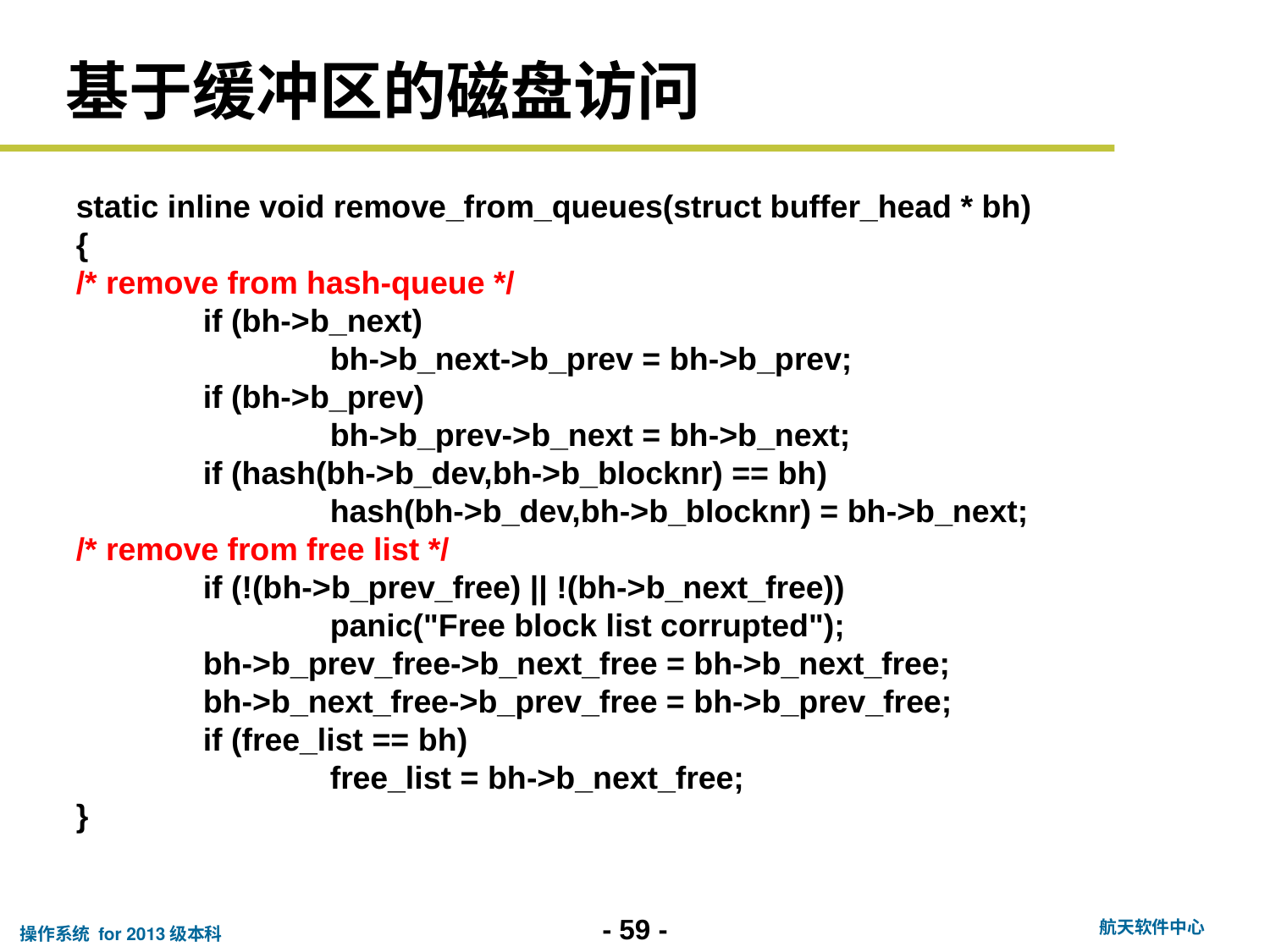

# 基于缓冲区的磁盘访问
static inline void remove_from_queues(struct buffer_head * bh)
{
/* remove from hash-queue */
	if (bh->b_next)
		bh->b_next->b_prev = bh->b_prev;
	if (bh->b_prev)
		bh->b_prev->b_next = bh->b_next;
	if (hash(bh->b_dev,bh->b_blocknr) == bh)
		hash(bh->b_dev,bh->b_blocknr) = bh->b_next;
/* remove from free list */
	if (!(bh->b_prev_free) || !(bh->b_next_free))
		panic("Free block list corrupted");
	bh->b_prev_free->b_next_free = bh->b_next_free;
	bh->b_next_free->b_prev_free = bh->b_prev_free;
	if (free_list == bh)
		free_list = bh->b_next_free;
}